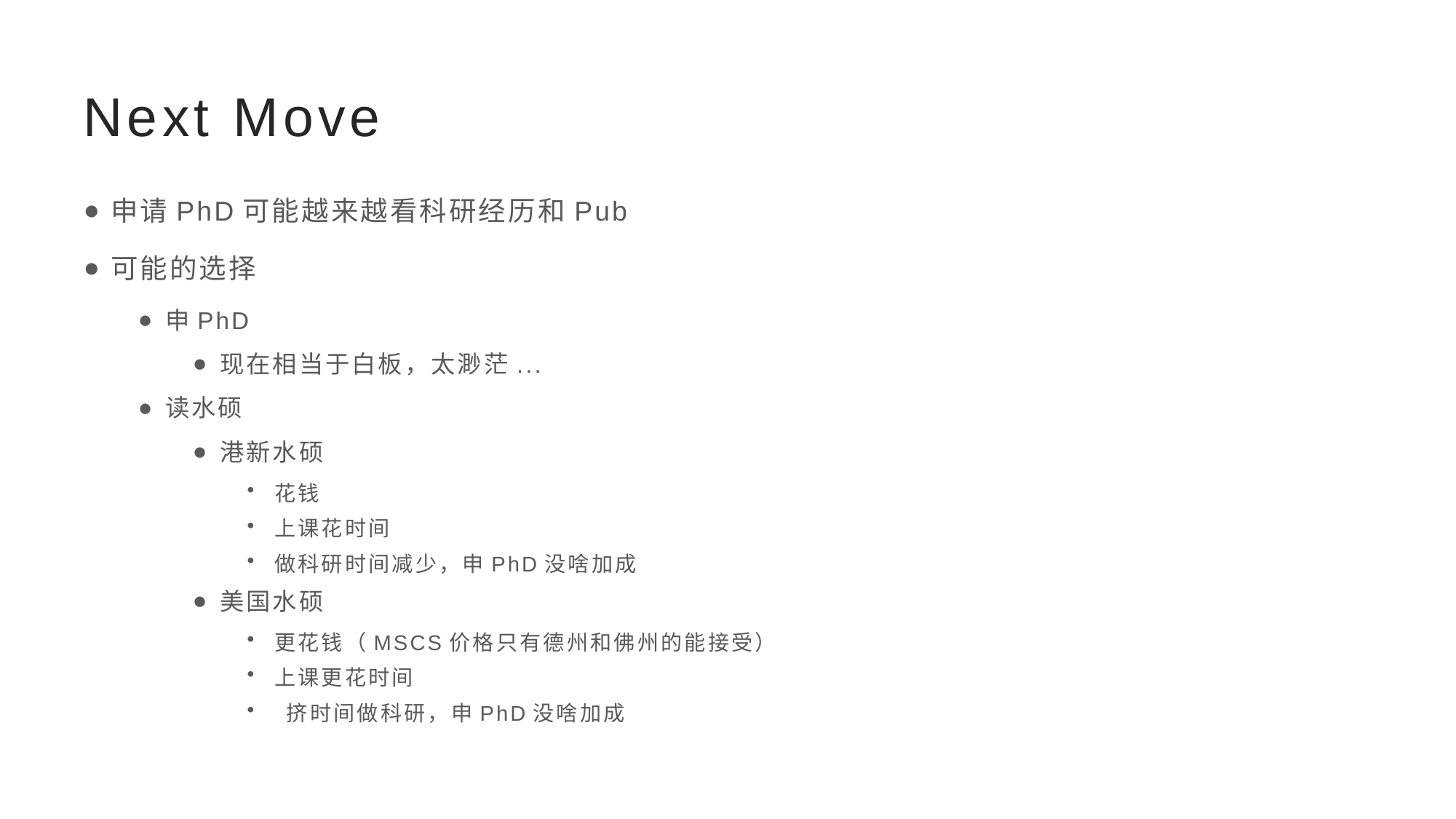

# Next Move
申请PhD可能越来越看科研经历和Pub
可能的选择
申PhD
现在相当于白板，太渺茫...
读水硕
港新水硕
花钱
上课花时间
做科研时间减少，申PhD没啥加成
美国水硕
更花钱（MSCS价格只有德州和佛州的能接受）
上课更花时间
 挤时间做科研，申PhD没啥加成